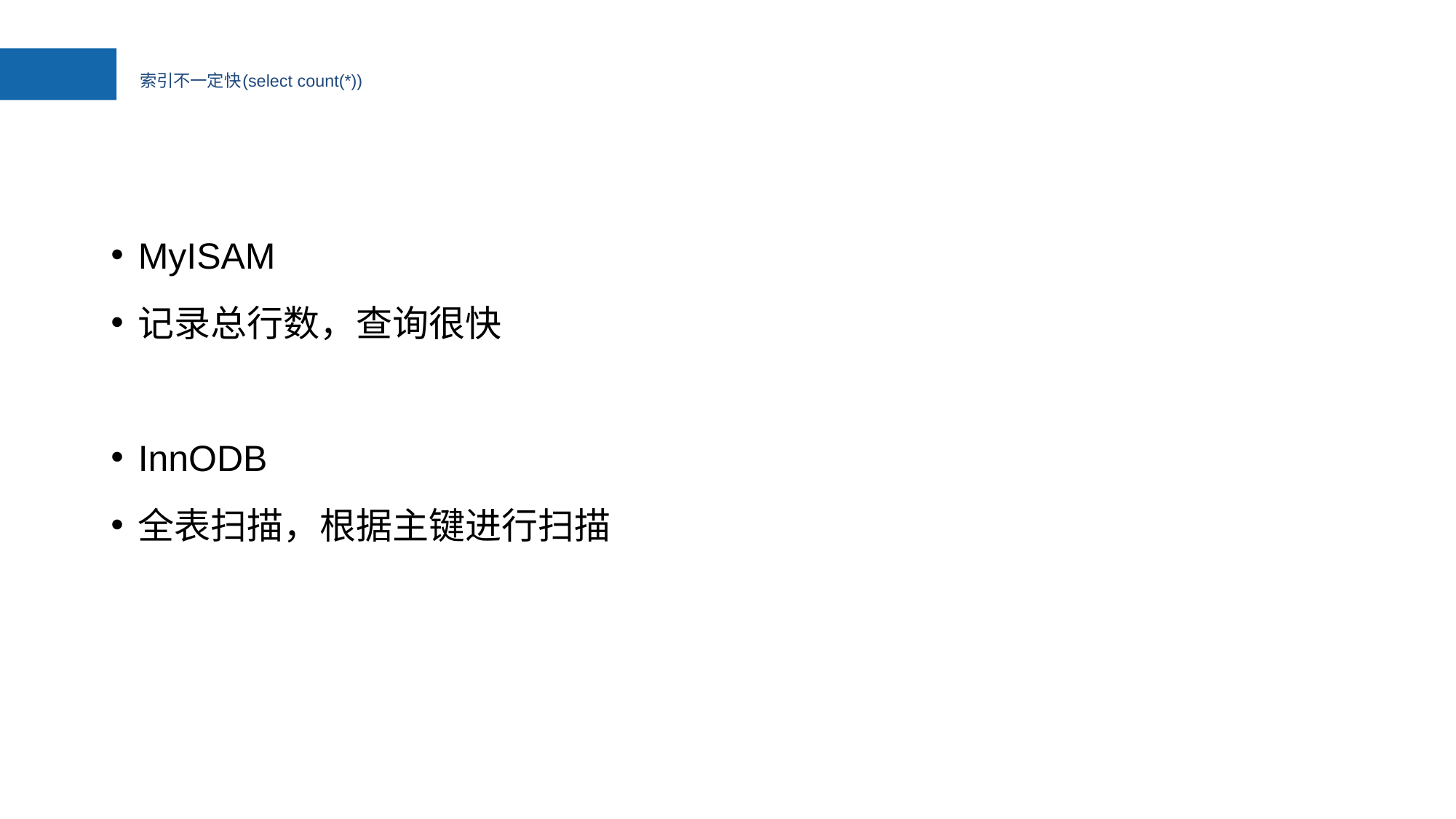

# 索引不一定快(select count(*))
MyISAM
记录总行数，查询很快

InnODB
全表扫描，根据主键进行扫描